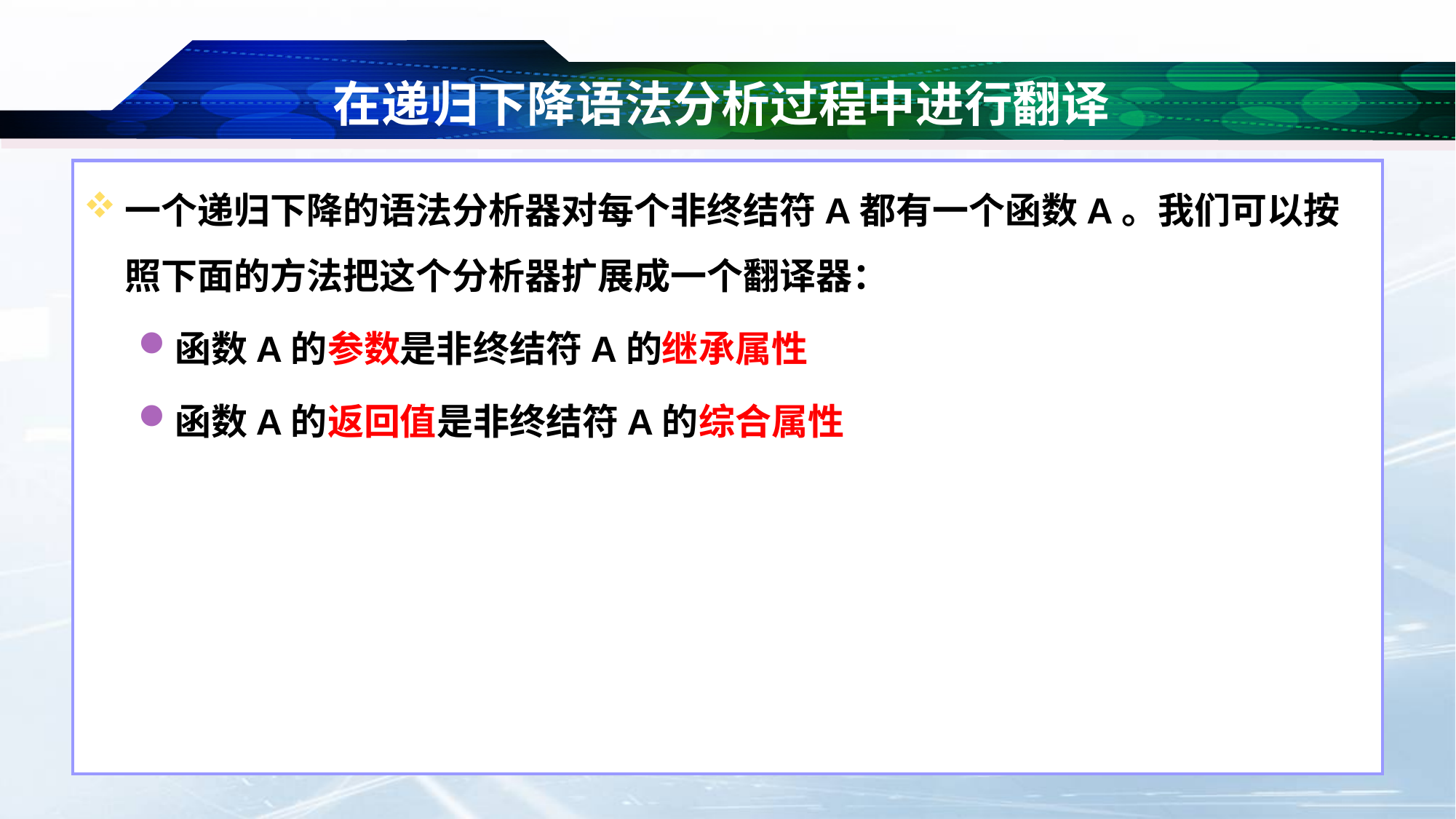

# 在递归下降语法分析过程中进行翻译
一个递归下降的语法分析器对每个非终结符A都有一个函数A。我们可以按照下面的方法把这个分析器扩展成一个翻译器：
函数A的参数是非终结符A的继承属性
函数A的返回值是非终结符A的综合属性